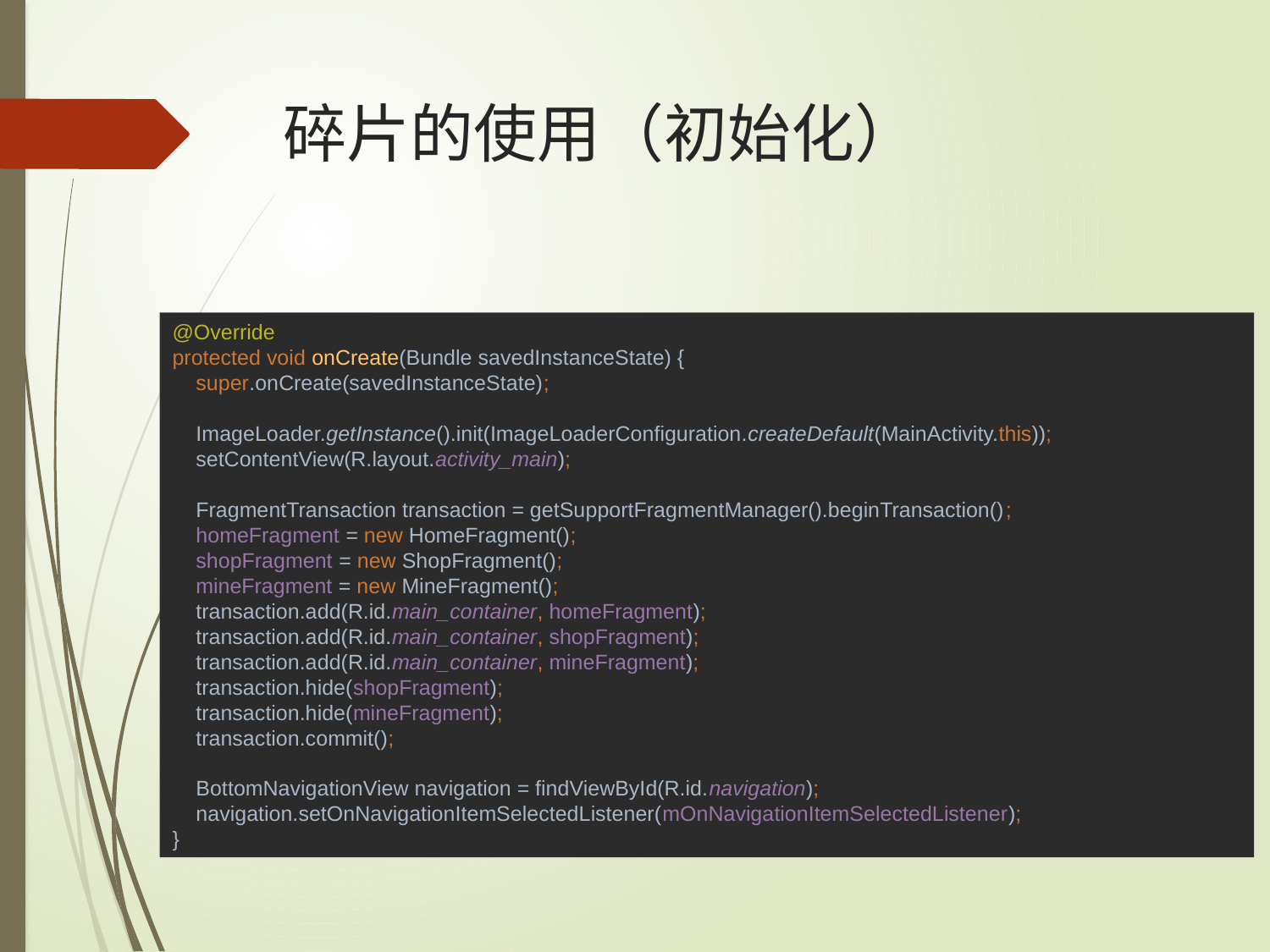

# 碎片的使用（初始化）
@Override
protected void onCreate(Bundle savedInstanceState) {
    super.onCreate(savedInstanceState);
    ImageLoader.getInstance().init(ImageLoaderConfiguration.createDefault(MainActivity.this));
    setContentView(R.layout.activity_main);
    FragmentTransaction transaction = getSupportFragmentManager().beginTransaction();
    homeFragment = new HomeFragment();
    shopFragment = new ShopFragment();
    mineFragment = new MineFragment();
    transaction.add(R.id.main_container, homeFragment);
    transaction.add(R.id.main_container, shopFragment);
    transaction.add(R.id.main_container, mineFragment);
    transaction.hide(shopFragment);
    transaction.hide(mineFragment);
    transaction.commit();
    BottomNavigationView navigation = findViewById(R.id.navigation);
    navigation.setOnNavigationItemSelectedListener(mOnNavigationItemSelectedListener);
}